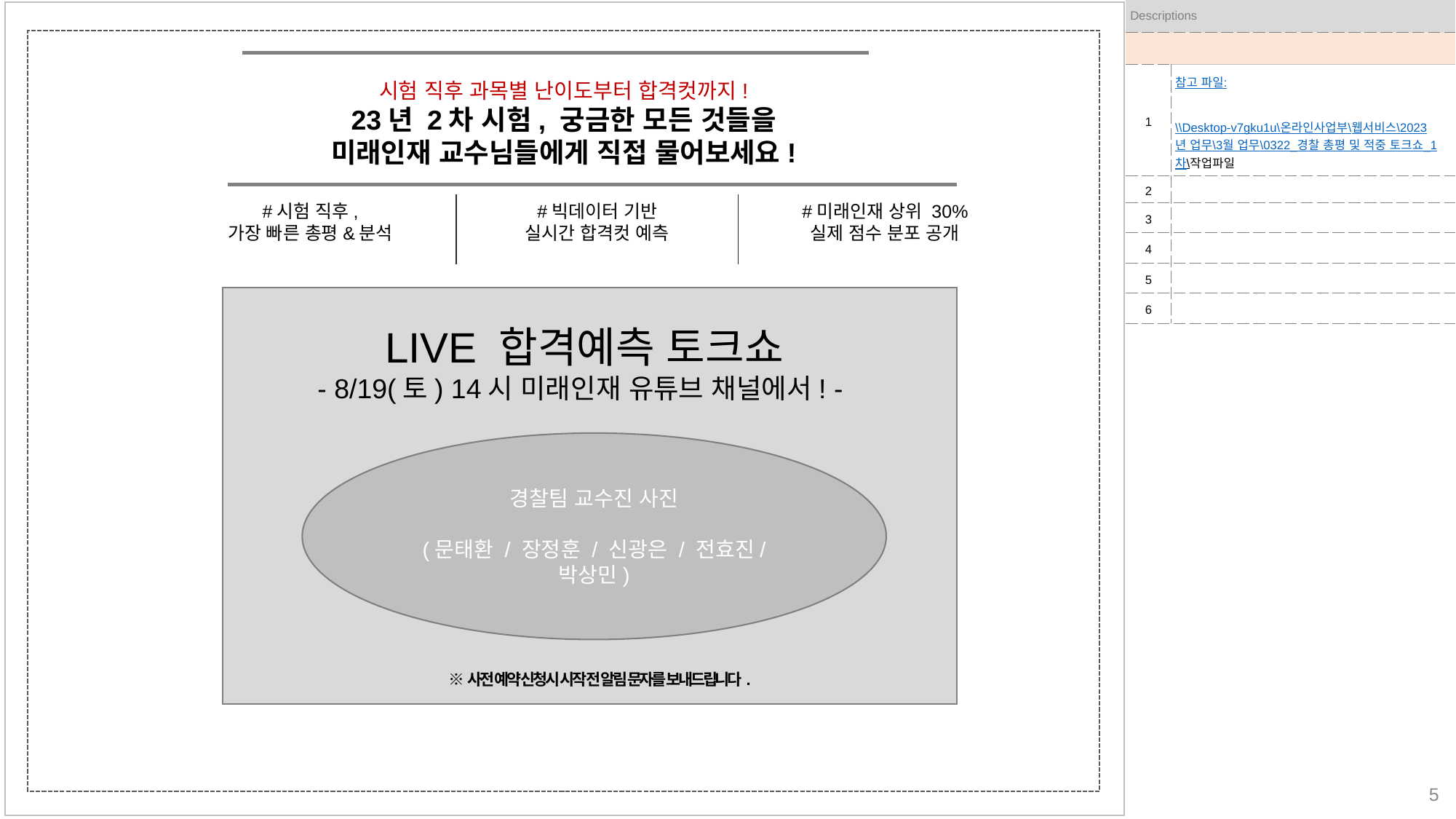

| Descriptions |  |
| --- | --- |
|  |  |
| 1 | 참고 파일: \\Desktop-v7gku1u\온라인사업부\웹서비스\2023년 업무\3월 업무\0322\_경찰 총평 및 적중 토크쇼\_1차\작업파일 |
| 2 |  |
| 3 |  |
| 4 |  |
| 5 |  |
| 6 |  |

시험 직후 과목별 난이도부터 합격컷까지!
23년 2차 시험, 궁금한 모든 것들을
미래인재 교수님들에게 직접 물어보세요!
#시험 직후,
가장 빠른 총평&분석
#빅데이터 기반
실시간 합격컷 예측
#미래인재 상위 30%
실제 점수 분포 공개

LIVE 합격예측 토크쇼
- 8/19(토) 14시 미래인재 유튜브 채널에서! -
경찰팀 교수진 사진

(문태환 / 장정훈 / 신광은 / 전효진/ 박상민)
※사전 예약 신청시 시작 전 알림 문자를 보내드립니다.
5